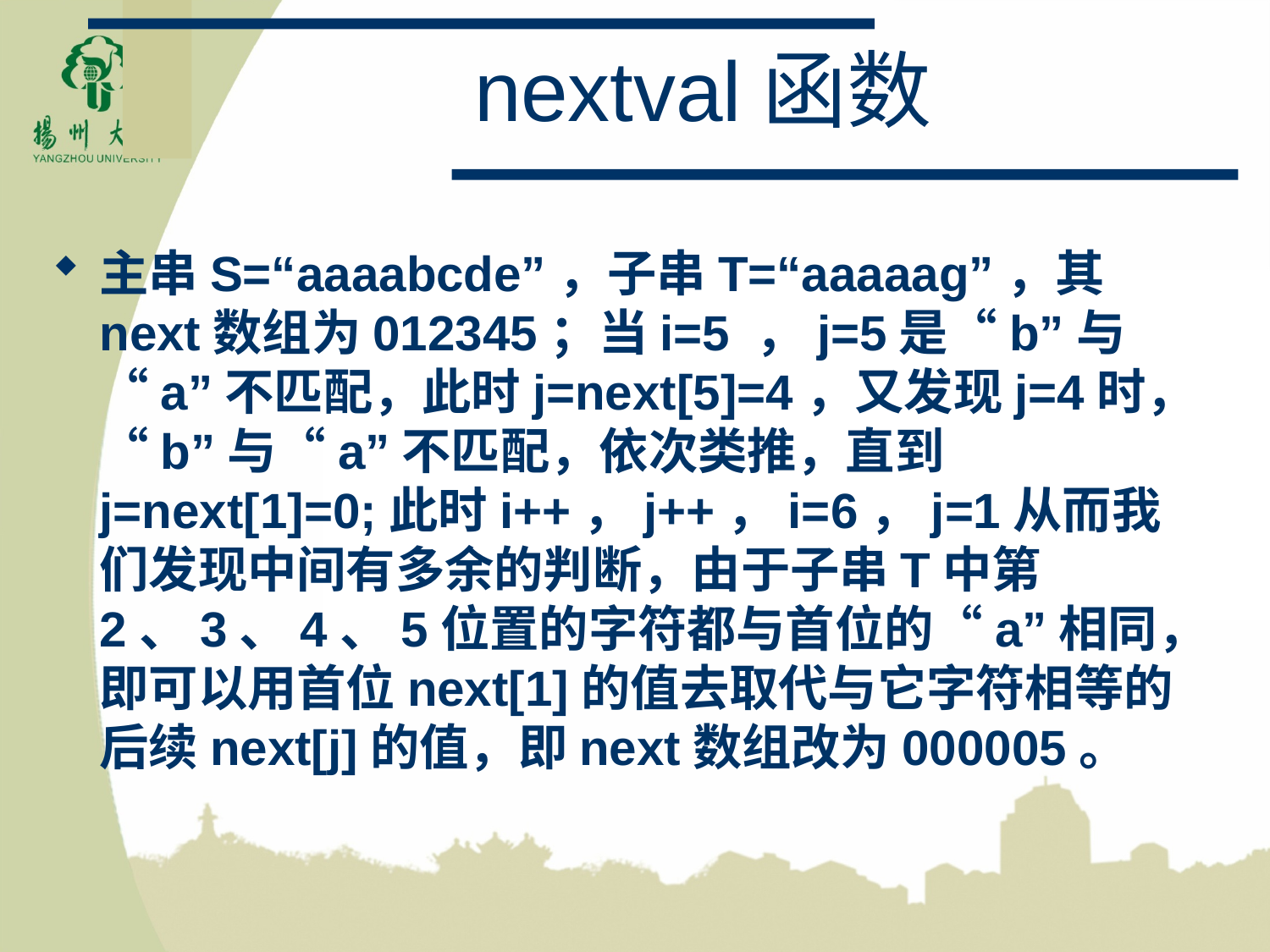

# nextval函数
主串S=“aaaabcde”，子串T=“aaaaag”，其next数组为012345；当i=5 ，j=5是“b”与“a”不匹配，此时j=next[5]=4，又发现j=4时，“b”与“a”不匹配，依次类推，直到j=next[1]=0;此时i++，j++，i=6，j=1从而我们发现中间有多余的判断，由于子串T中第2、3、4、5位置的字符都与首位的“a”相同，即可以用首位next[1]的值去取代与它字符相等的后续next[j]的值，即next数组改为000005。